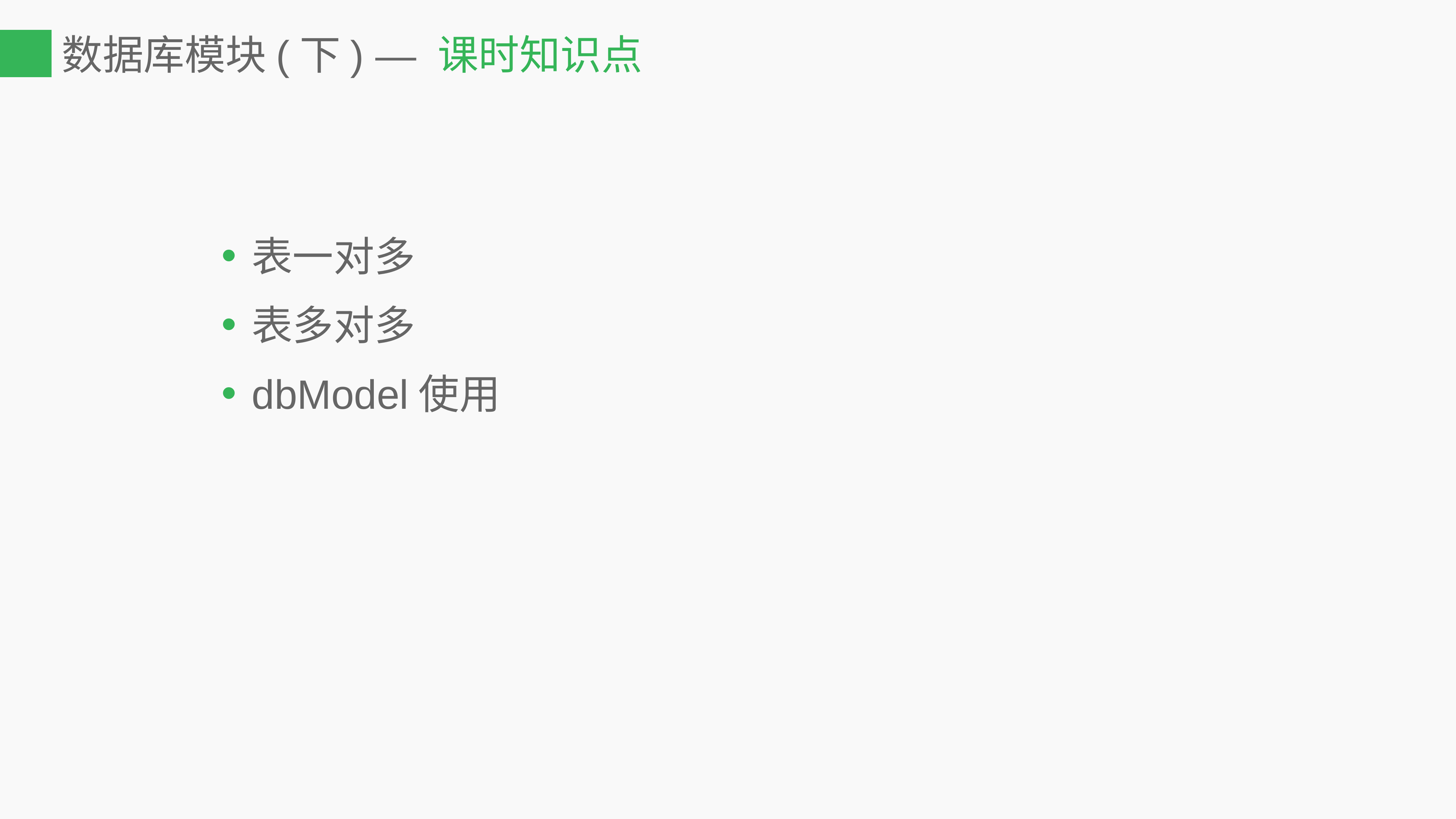

# 数据库模块(下) — 课时知识点
表一对多
表多对多
dbModel使用